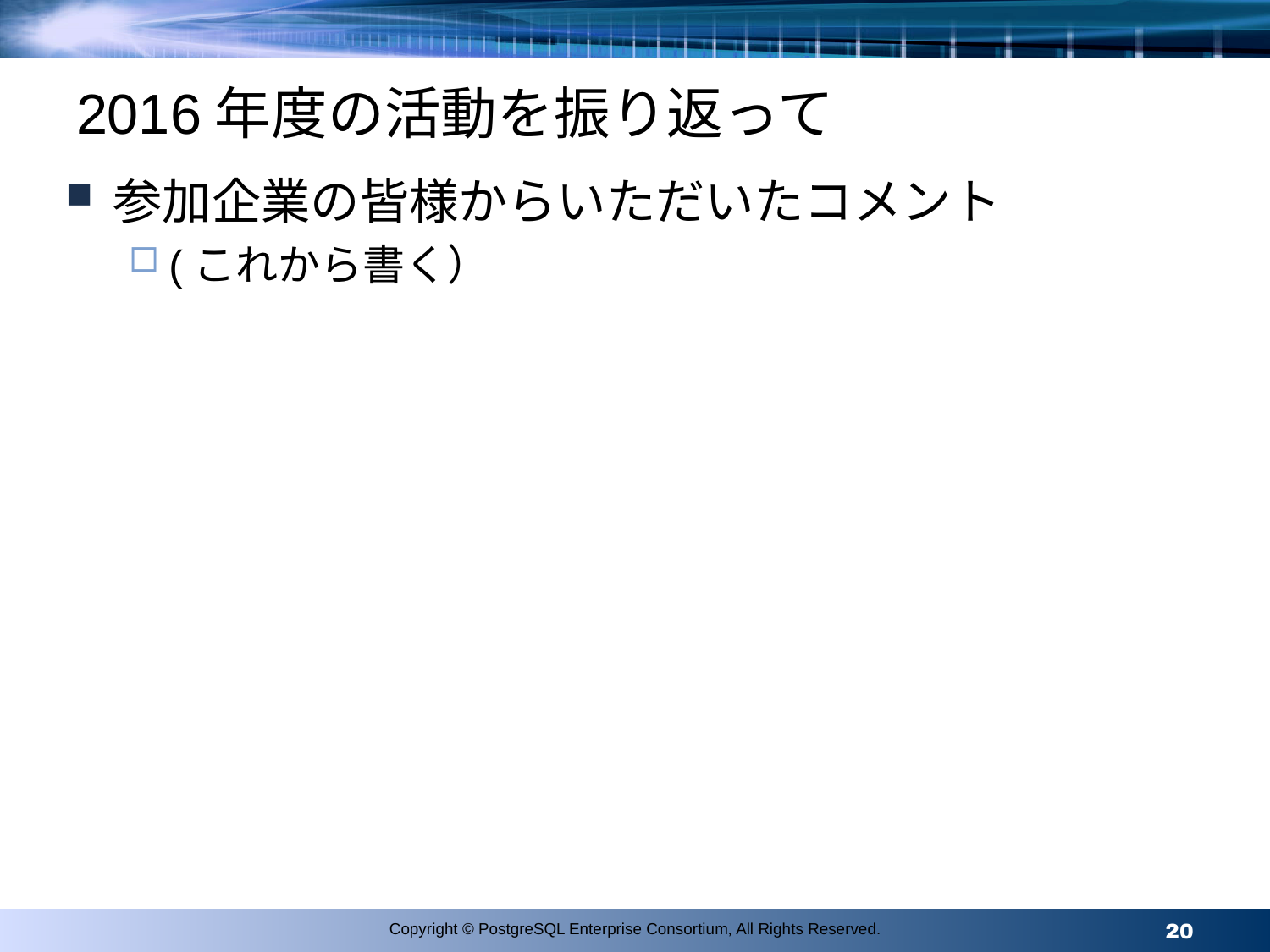

# 2016年度の活動を振り返って
参加企業の皆様からいただいたコメント
(これから書く）
20